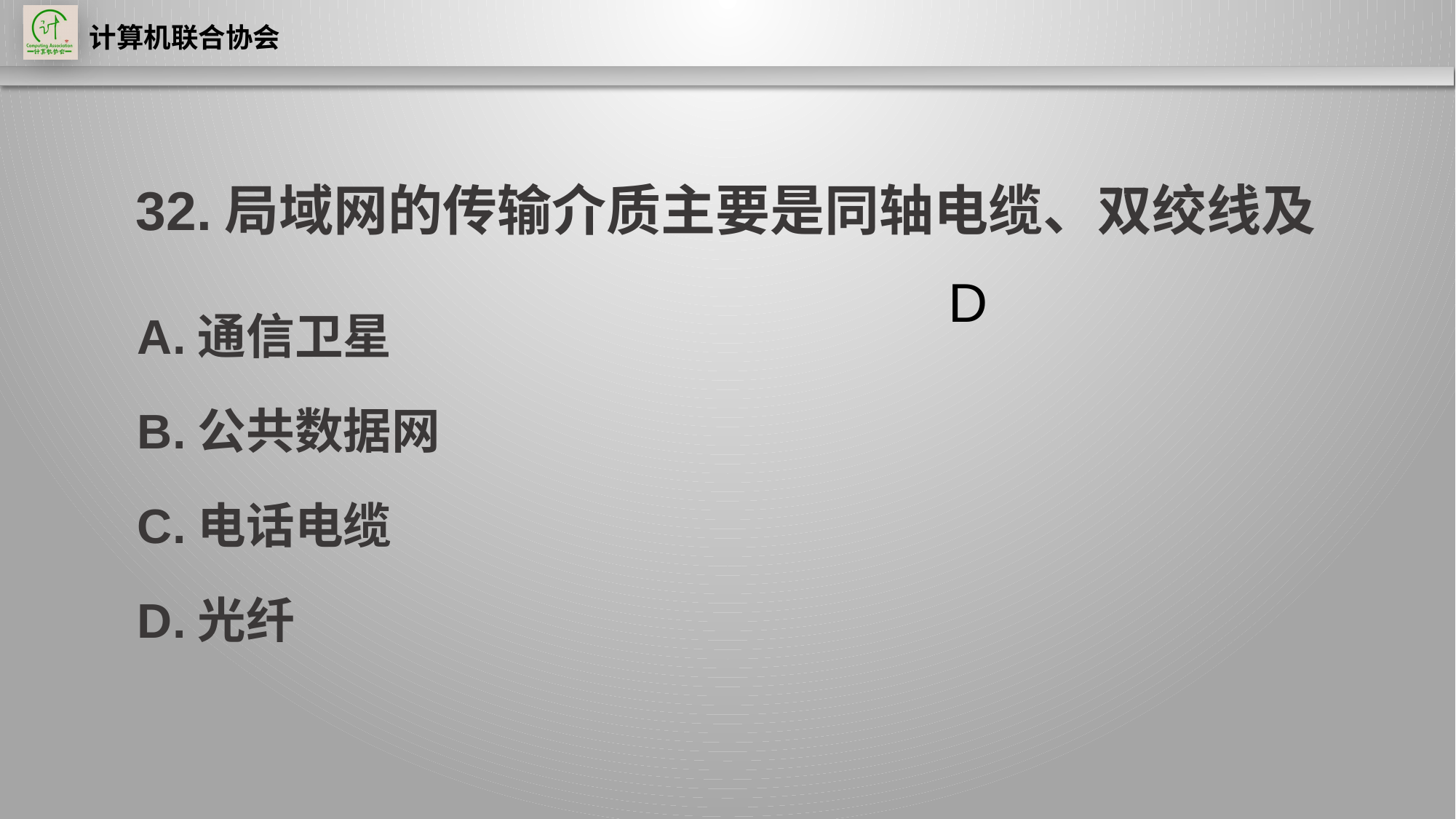

32.局域网的传输介质主要是同轴电缆、双绞线及
D
A.通信卫星
B.公共数据网
C.电话电缆
D.光纤